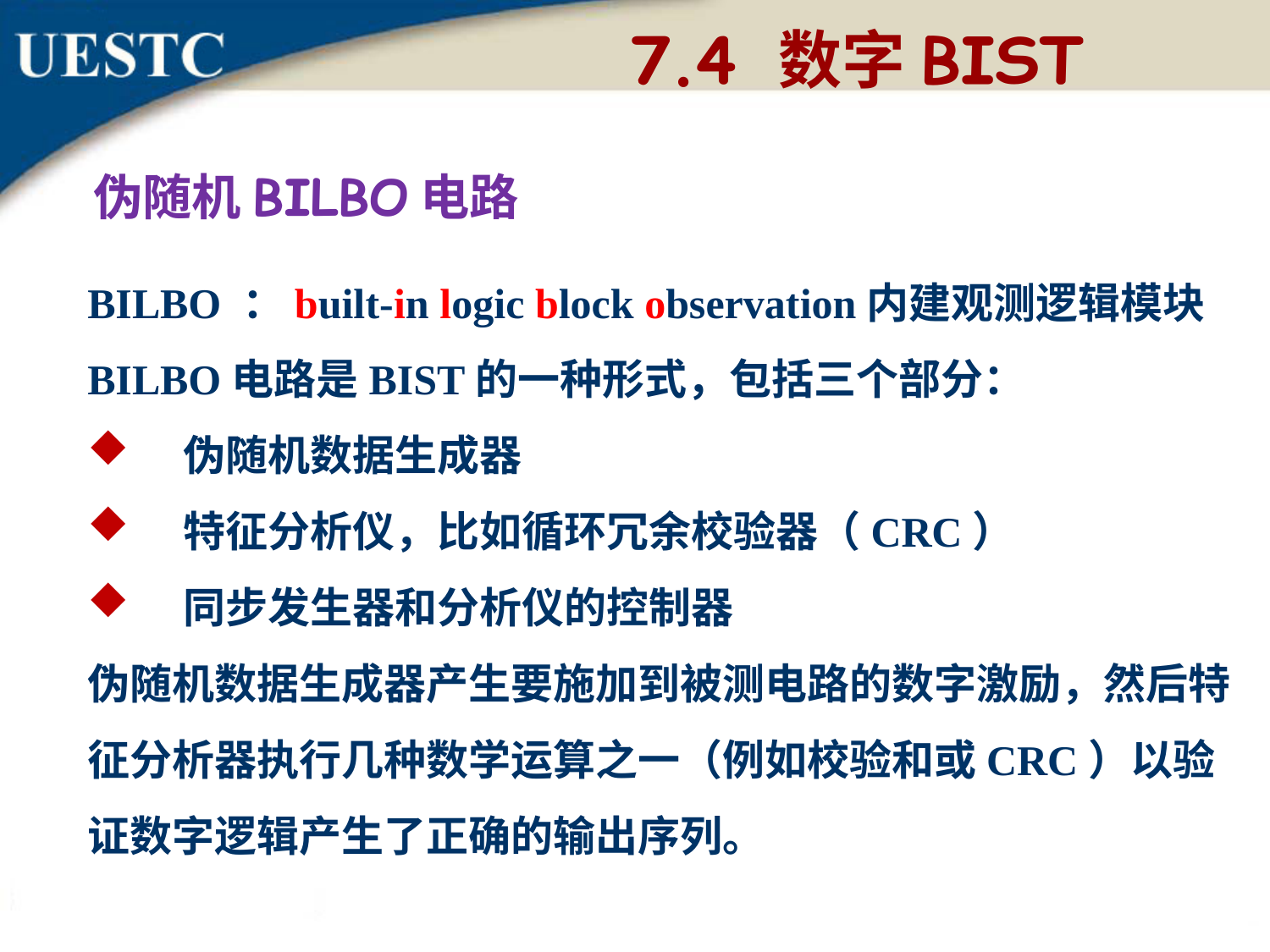

7.4 数字BIST
伪随机BILBO电路
BILBO ：built-in logic block observation内建观测逻辑模块
BILBO电路是BIST的一种形式，包括三个部分：
    伪随机数据生成器
    特征分析仪，比如循环冗余校验器（CRC）
    同步发生器和分析仪的控制器
伪随机数据生成器产生要施加到被测电路的数字激励，然后特征分析器执行几种数学运算之一（例如校验和或CRC）以验证数字逻辑产生了正确的输出序列。